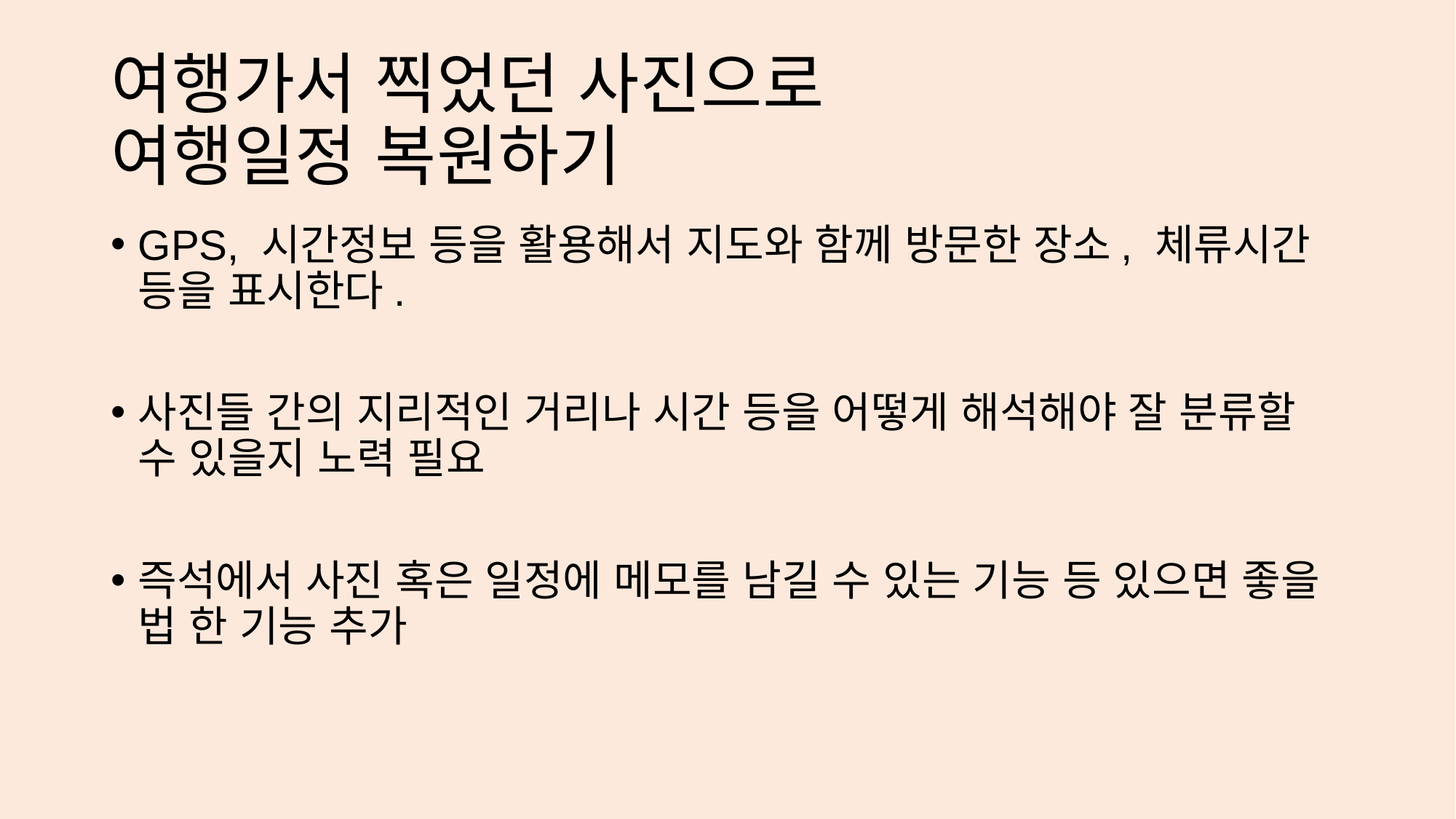

# 여행가서 찍었던 사진으로 여행일정 복원하기
GPS, 시간정보 등을 활용해서 지도와 함께 방문한 장소, 체류시간 등을 표시한다.

사진들 간의 지리적인 거리나 시간 등을 어떻게 해석해야 잘 분류할 수 있을지 노력 필요

즉석에서 사진 혹은 일정에 메모를 남길 수 있는 기능 등 있으면 좋을 법 한 기능 추가